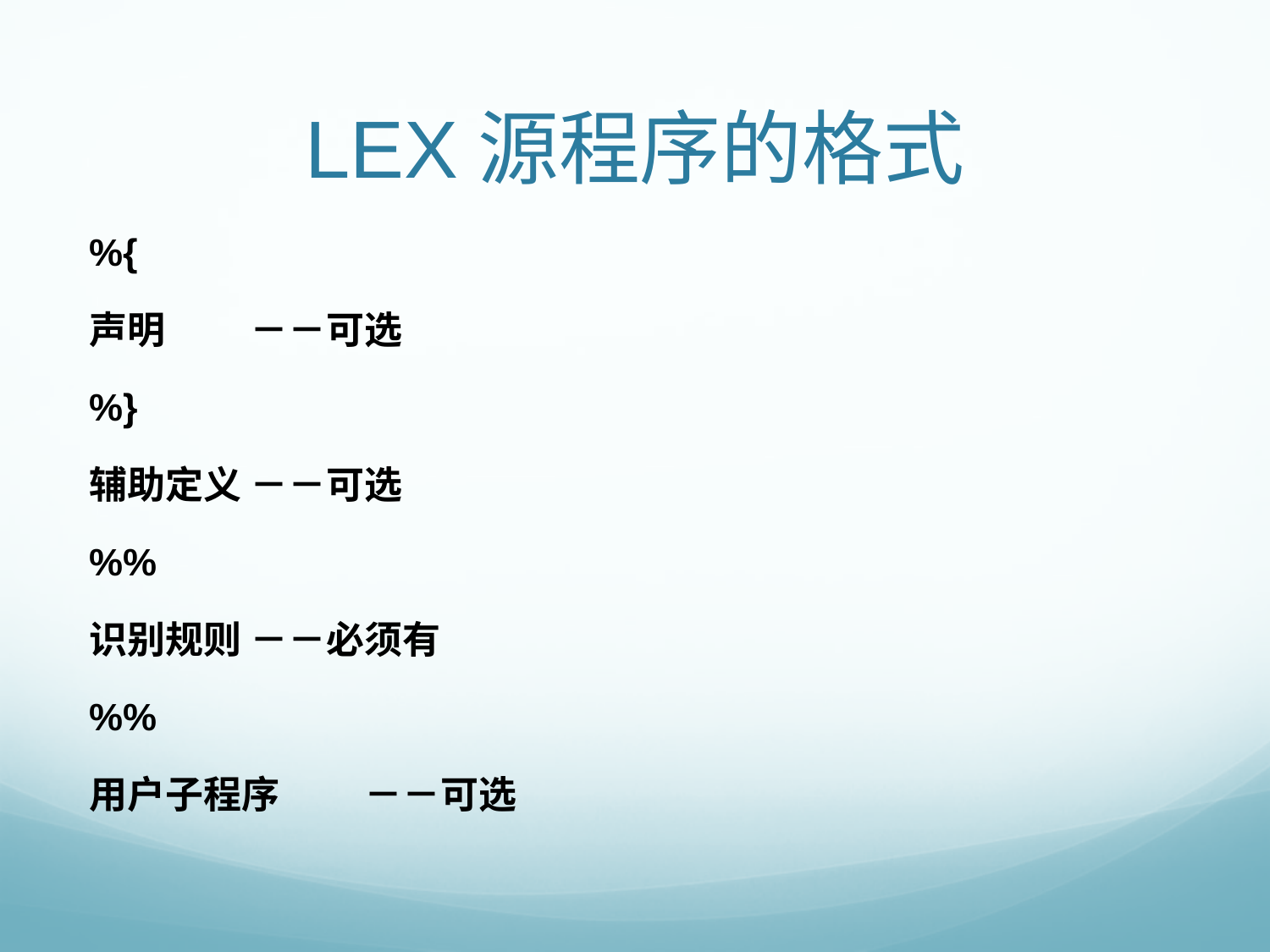

# LEX源程序的格式
%{
声明					－－可选
%}
辅助定义				－－可选
%%
识别规则				－－必须有
%%
用户子程序				－－可选
3